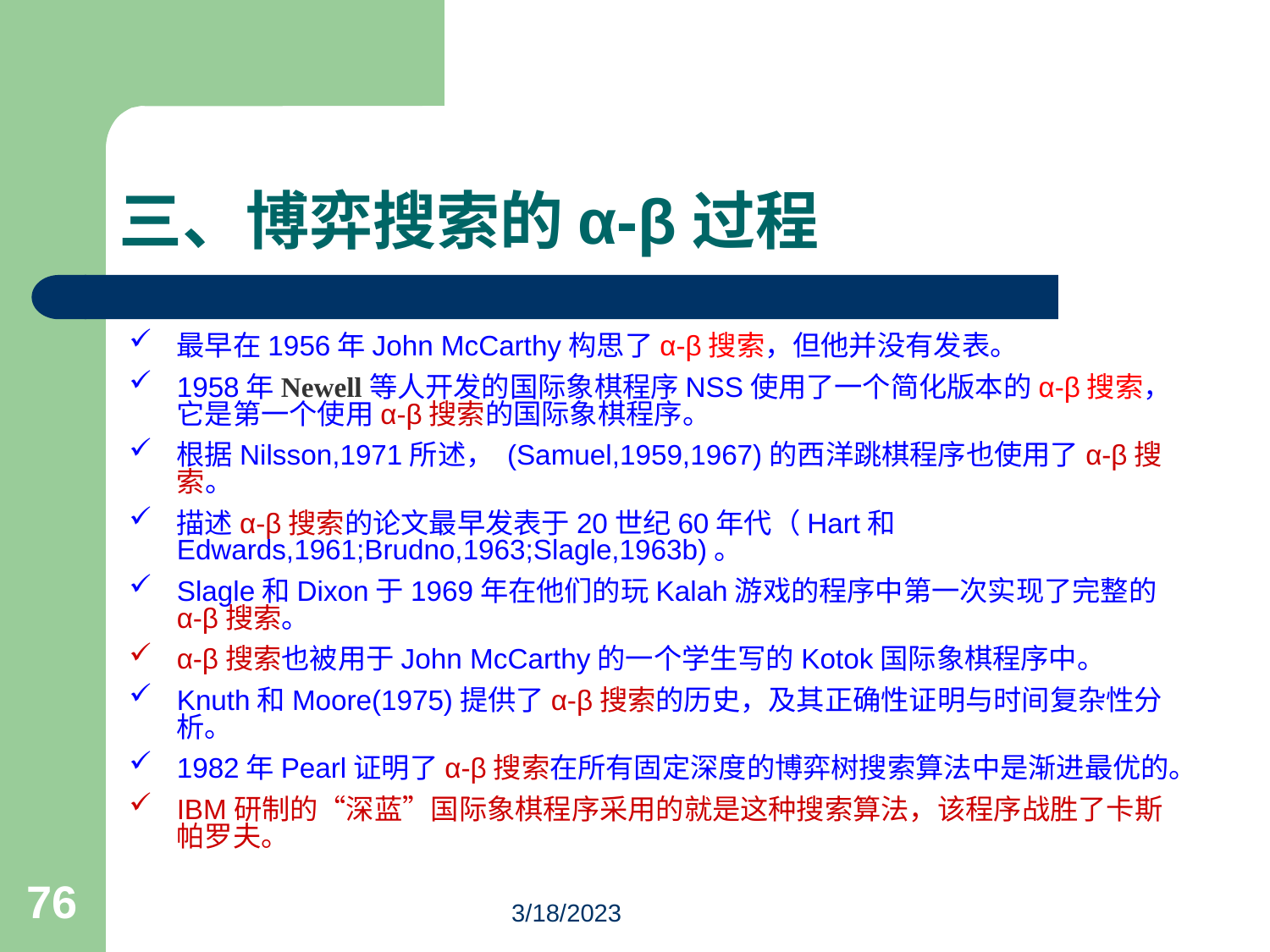

# 三、博弈搜索的α-β过程
最早在1956年John McCarthy构思了α-β搜索，但他并没有发表。
1958年Newell等人开发的国际象棋程序NSS使用了一个简化版本的α-β搜索，它是第一个使用α-β搜索的国际象棋程序。
根据Nilsson,1971所述， (Samuel,1959,1967)的西洋跳棋程序也使用了α-β搜索。
描述α-β搜索的论文最早发表于20世纪60年代（Hart和Edwards,1961;Brudno,1963;Slagle,1963b)。
Slagle和Dixon于1969年在他们的玩Kalah游戏的程序中第一次实现了完整的α-β搜索。
α-β搜索也被用于John McCarthy的一个学生写的Kotok国际象棋程序中。
Knuth和Moore(1975)提供了α-β搜索的历史，及其正确性证明与时间复杂性分析。
1982年Pearl证明了α-β搜索在所有固定深度的博弈树搜索算法中是渐进最优的。
IBM研制的“深蓝”国际象棋程序采用的就是这种搜索算法，该程序战胜了卡斯帕罗夫。

76
3/18/2023